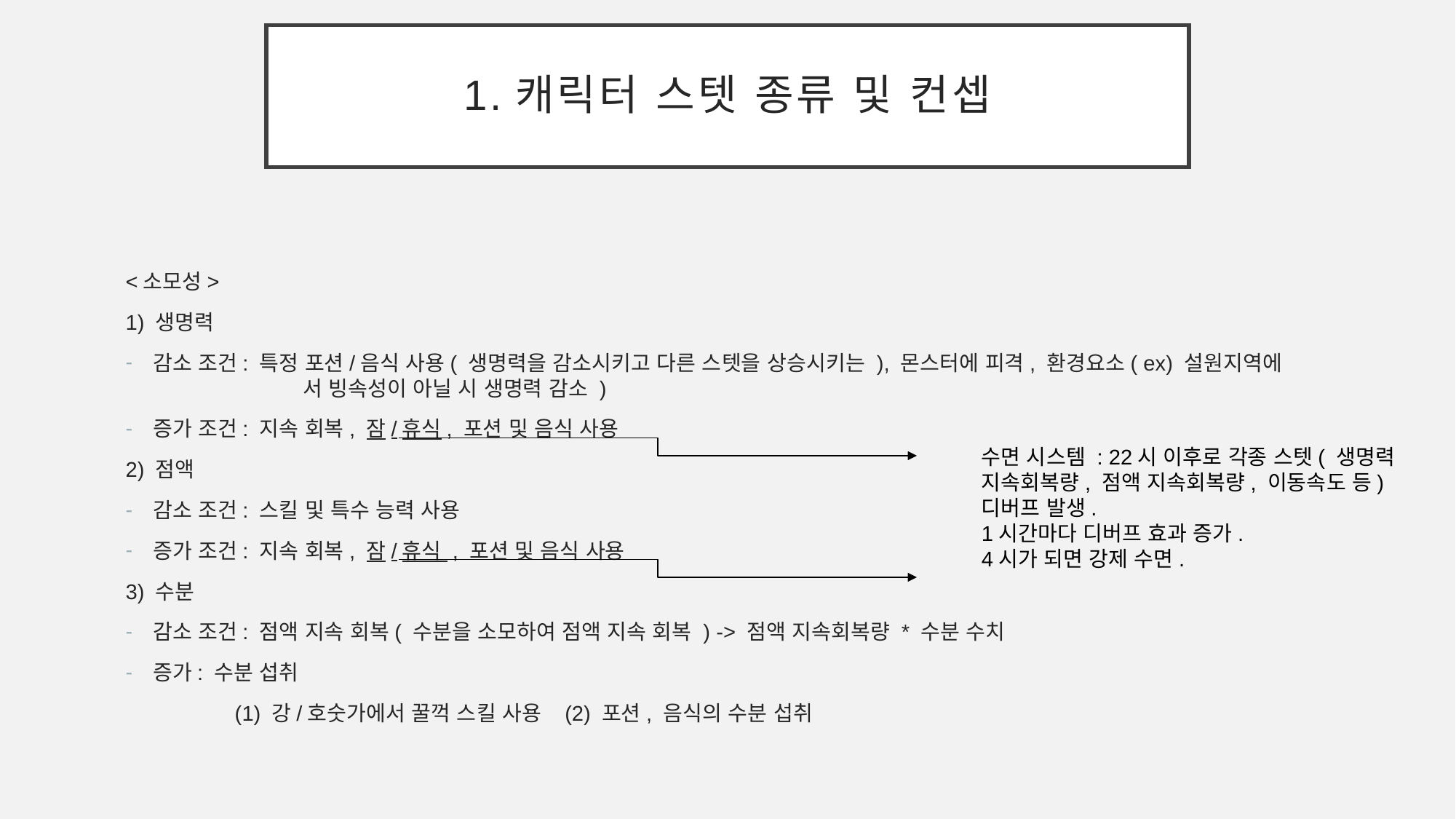

# 1.캐릭터 스텟 종류 및 컨셉
<소모성>
1) 생명력
감소 조건: 특정 포션/음식 사용( 생명력을 감소시키고 다른 스텟을 상승시키는 ), 몬스터에 피격, 환경요소( ex) 설원지역에                                  서 빙속성이 아닐 시 생명력 감소 )
증가 조건: 지속 회복, 잠/휴식, 포션 및 음식 사용
2) 점액
감소 조건: 스킬 및 특수 능력 사용
증가 조건: 지속 회복, 잠/휴식 , 포션 및 음식 사용
3) 수분
감소 조건: 점액 지속 회복( 수분을 소모하여 점액 지속 회복 ) -> 점액 지속회복량 * 수분 수치
증가: 수분 섭취
	(1) 강/호숫가에서 꿀꺽 스킬 사용   (2) 포션, 음식의 수분 섭취

수면 시스템 : 22시 이후로 각종 스텟( 생명력 지속회복량, 점액 지속회복량, 이동속도 등) 디버프 발생.
1시간마다 디버프 효과 증가.
4시가 되면 강제 수면.